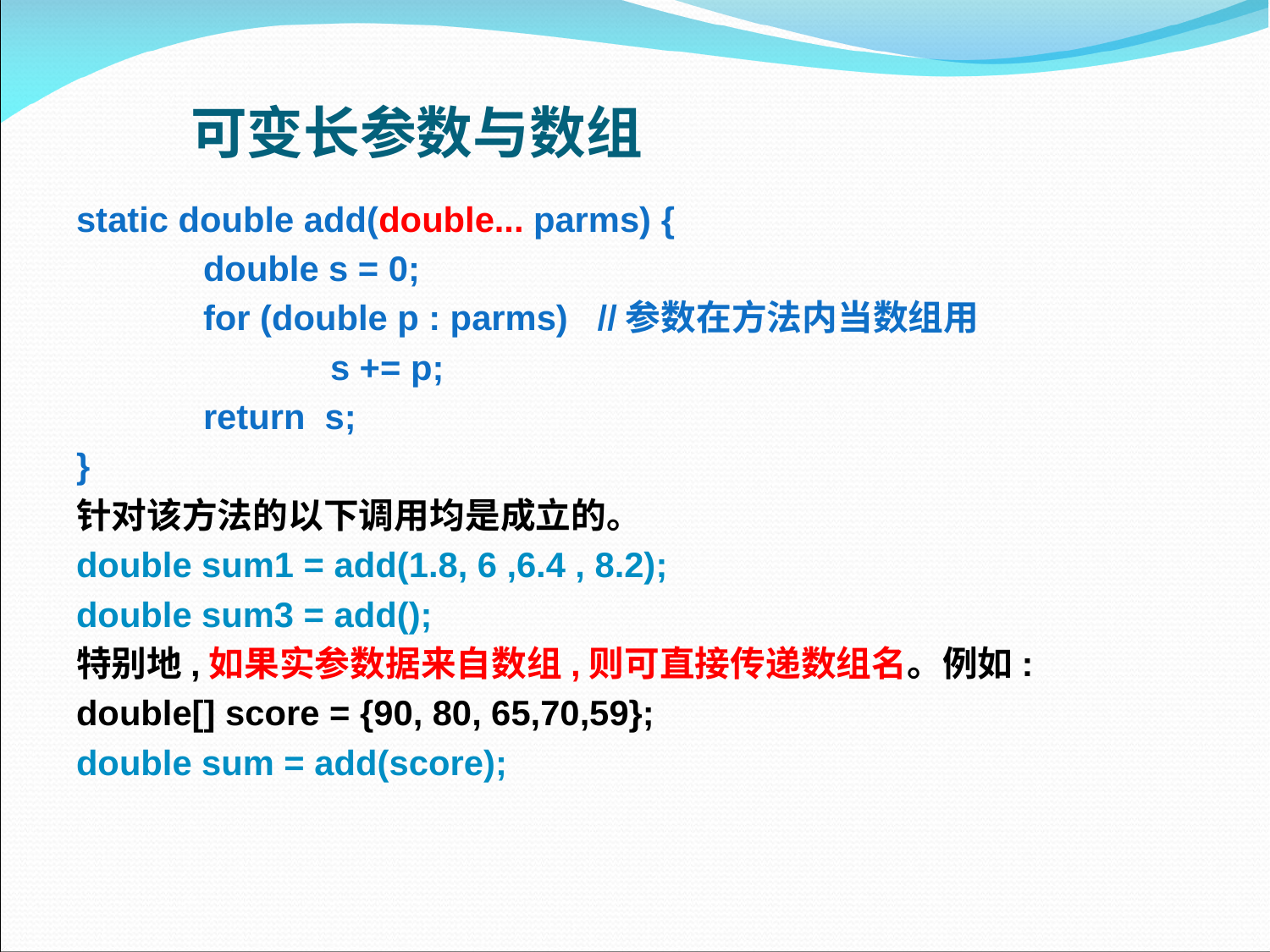

# 可变长参数与数组
static double add(double... parms) {
	double s = 0;
	for (double p : parms)   //参数在方法内当数组用
		s += p;
	return  s;
}
针对该方法的以下调用均是成立的。
double sum1 = add(1.8, 6 ,6.4 , 8.2);
double sum3 = add();
特别地,如果实参数据来自数组,则可直接传递数组名。例如:
double[] score = {90, 80, 65,70,59};
double sum = add(score);